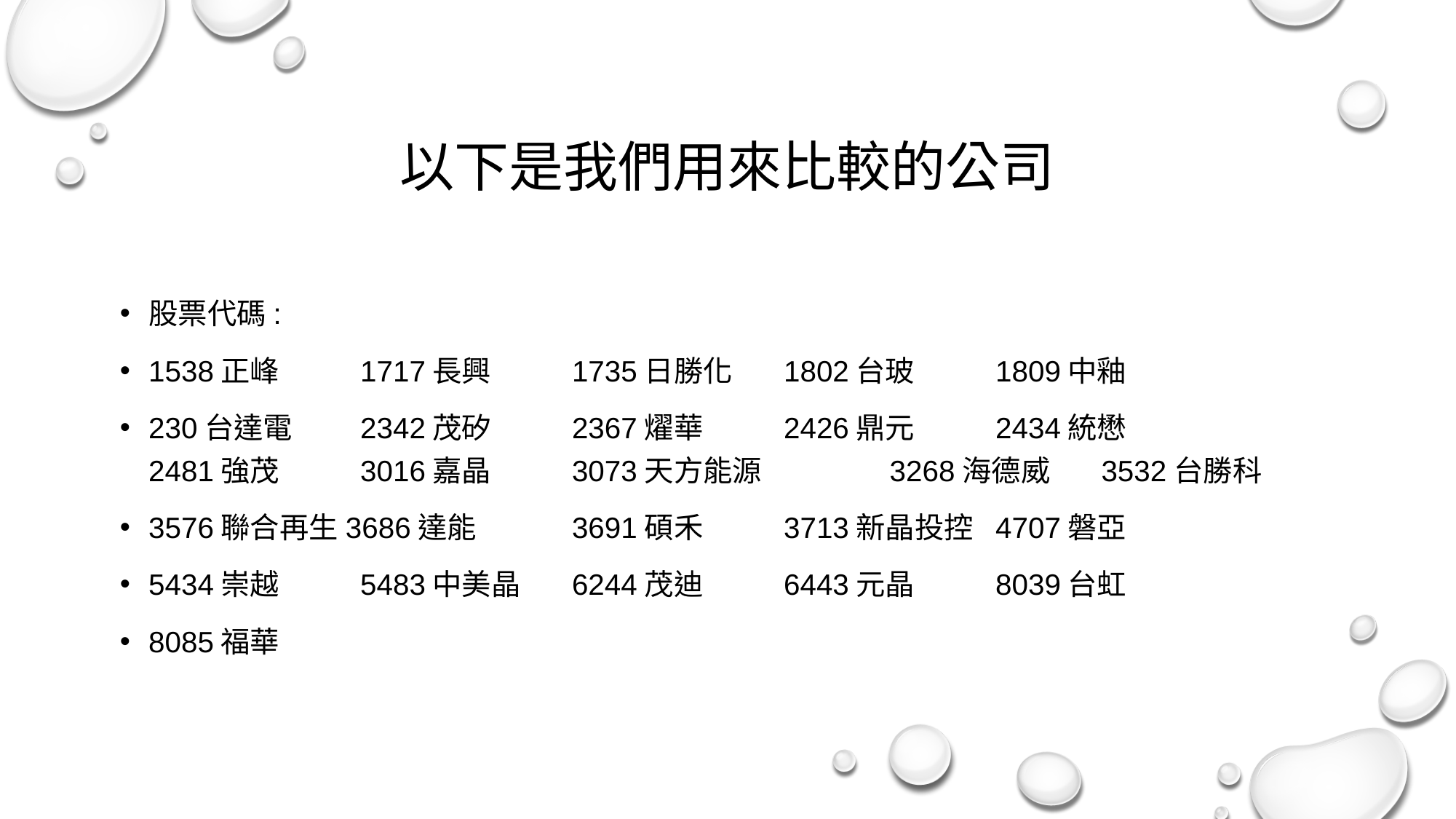

# 以下是我們用來比較的公司
股票代碼:
1538正峰	1717長興	1735日勝化		1802台玻		1809中釉
230台達電	2342茂矽	2367燿華		2426鼎元		2434統懋
2481強茂	3016嘉晶	3073天方能源	   	3268海德威		3532台勝科
3576聯合再生3686達能	3691碩禾		3713新晶投控		4707磐亞
5434崇越	5483中美晶	6244茂迪		6443元晶		8039台虹
8085福華